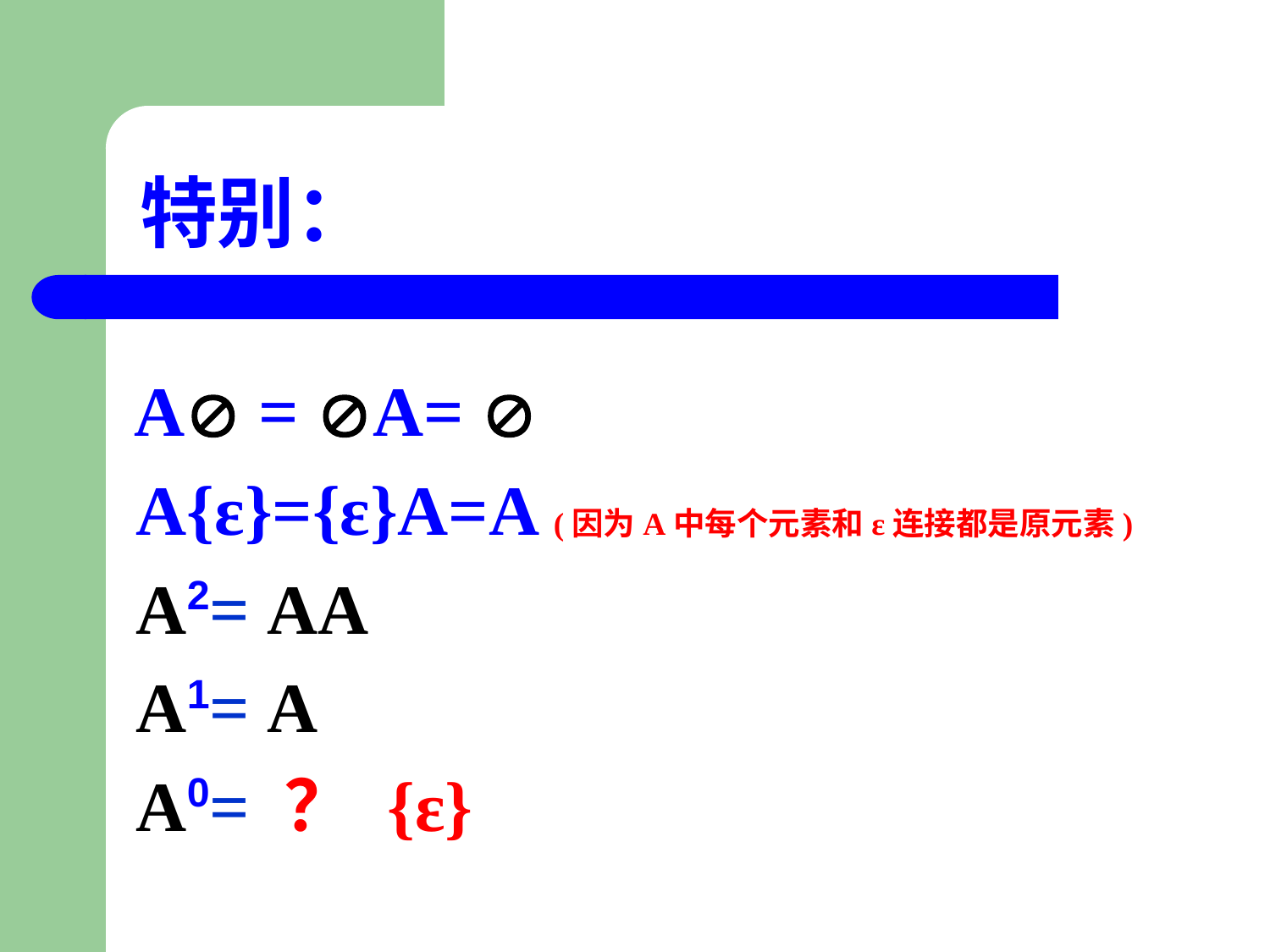

# 特别：
 A∅ = ∅A= ∅
 A{ε}={ε}A=A (因为A中每个元素和ε连接都是原元素)
 A2= AA
 A1= A
 A0= ？ {ε}